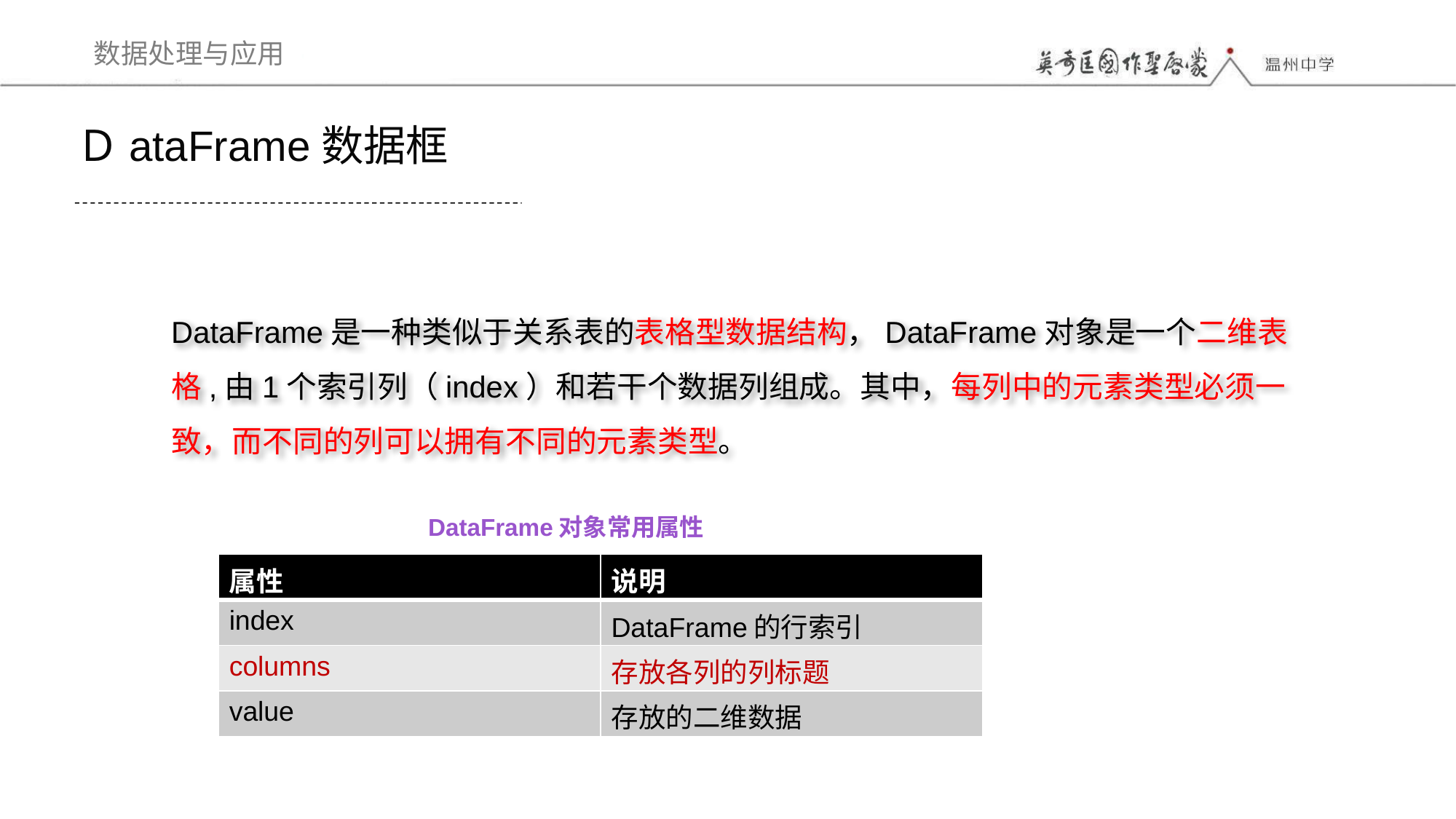

# ＤataFrame数据框
DataFrame是一种类似于关系表的表格型数据结构，DataFrame对象是一个二维表格,由1个索引列（index）和若干个数据列组成。其中，每列中的元素类型必须一致，而不同的列可以拥有不同的元素类型。

DataFrame对象常用属性
| 属性 | 说明 |
| --- | --- |
| index | DataFrame的行索引 |
| columns | 存放各列的列标题 |
| value | 存放的二维数据 |